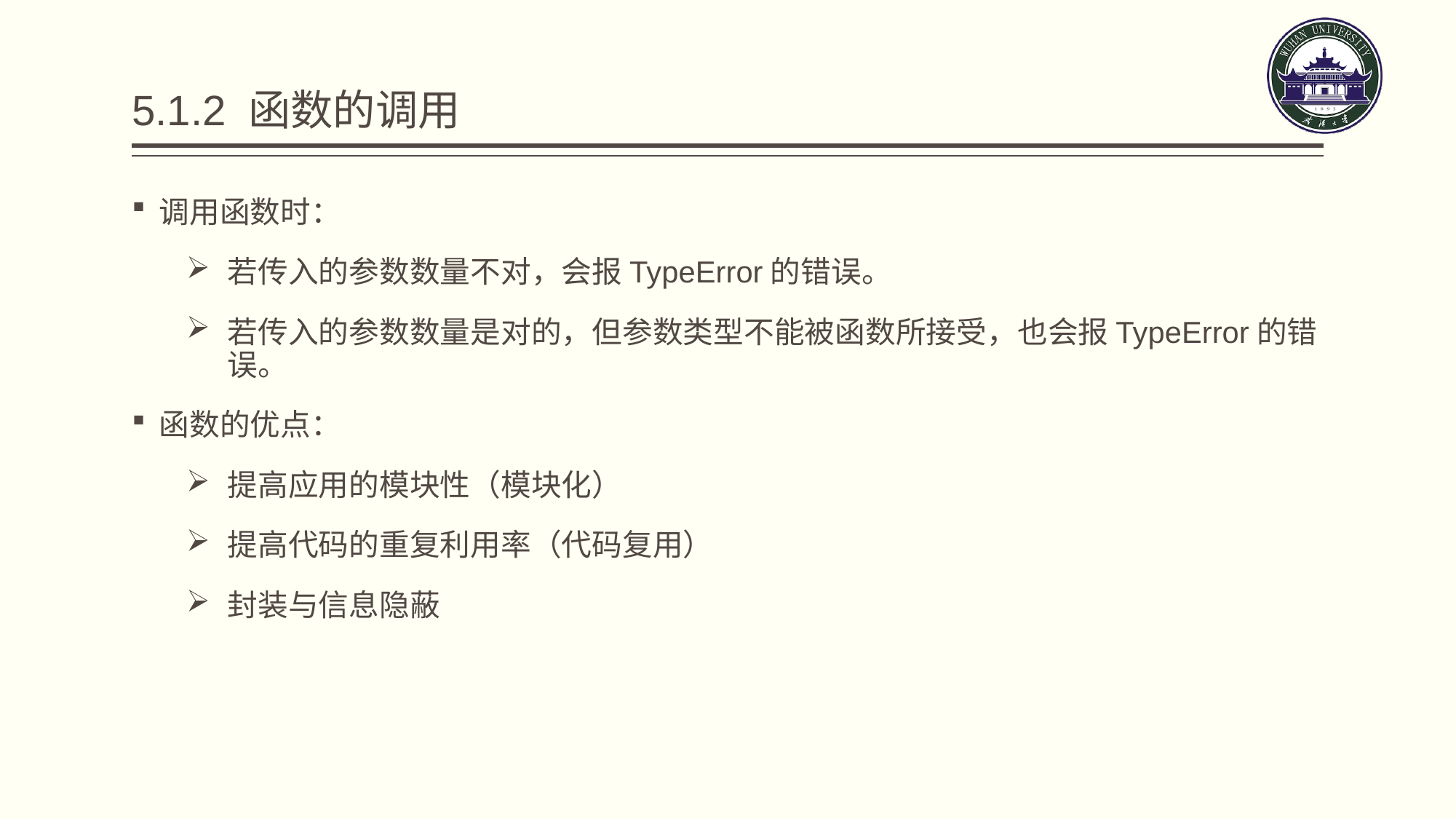

# 5.1.2 函数的调用
调用函数时：
若传入的参数数量不对，会报TypeError的错误。
若传入的参数数量是对的，但参数类型不能被函数所接受，也会报TypeError的错误。
函数的优点：
提高应用的模块性（模块化）
提高代码的重复利用率（代码复用）
封装与信息隐蔽